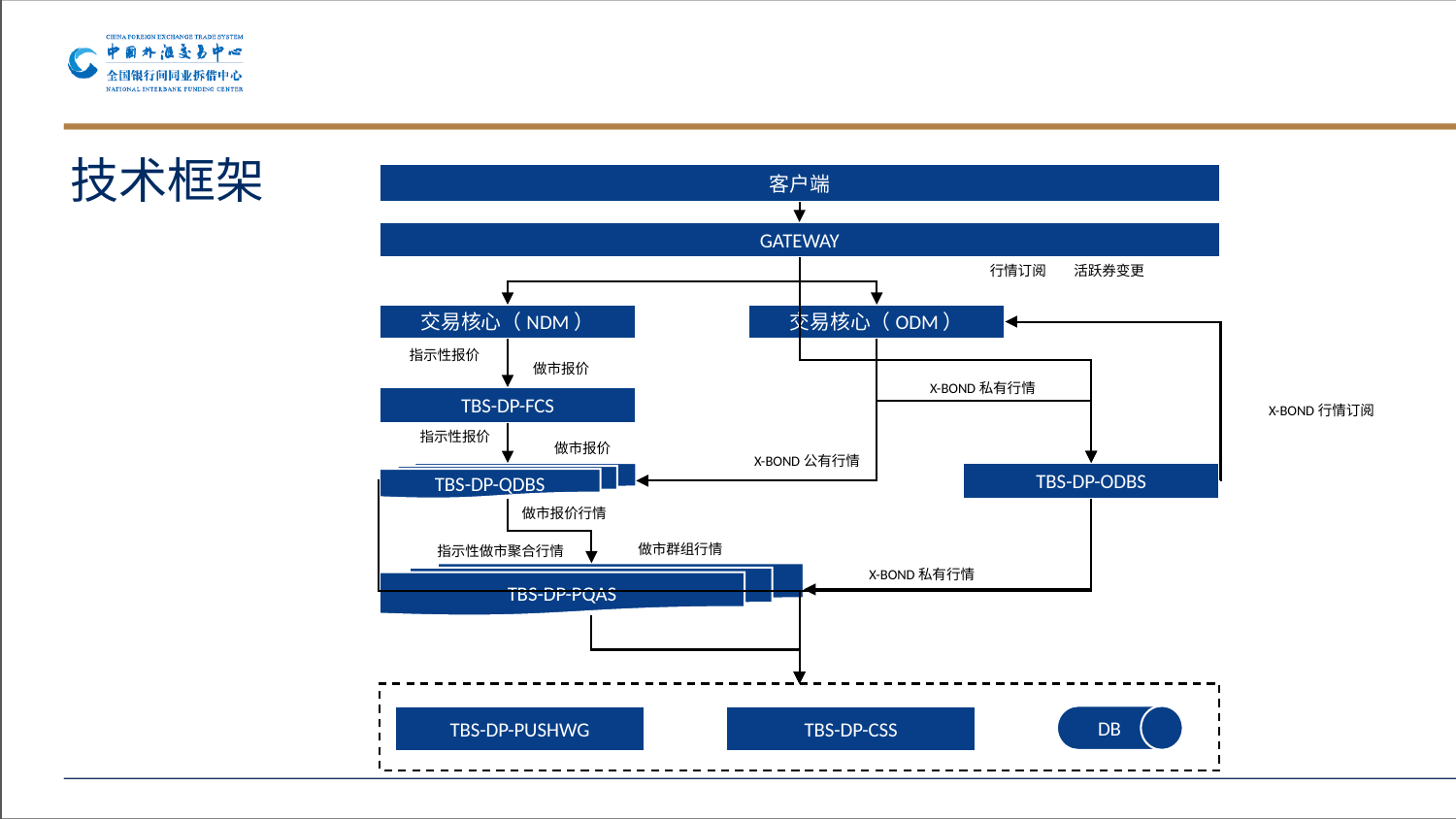

# 技术框架
客户端
GATEWAY
行情订阅
活跃券变更
交易核心（NDM）
交易核心（ODM）
指示性报价
做市报价
X-BOND私有行情
TBS-DP-FCS
X-BOND行情订阅
指示性报价
做市报价
X-BOND公有行情
TBS-DP-QDBS
TBS-DP-ODBS
做市报价行情
做市群组行情
指示性做市聚合行情
X-BOND私有行情
TBS-DP-PQAS
DB
DB
TBS-DP-PUSHWG
TBS-DP-CSS